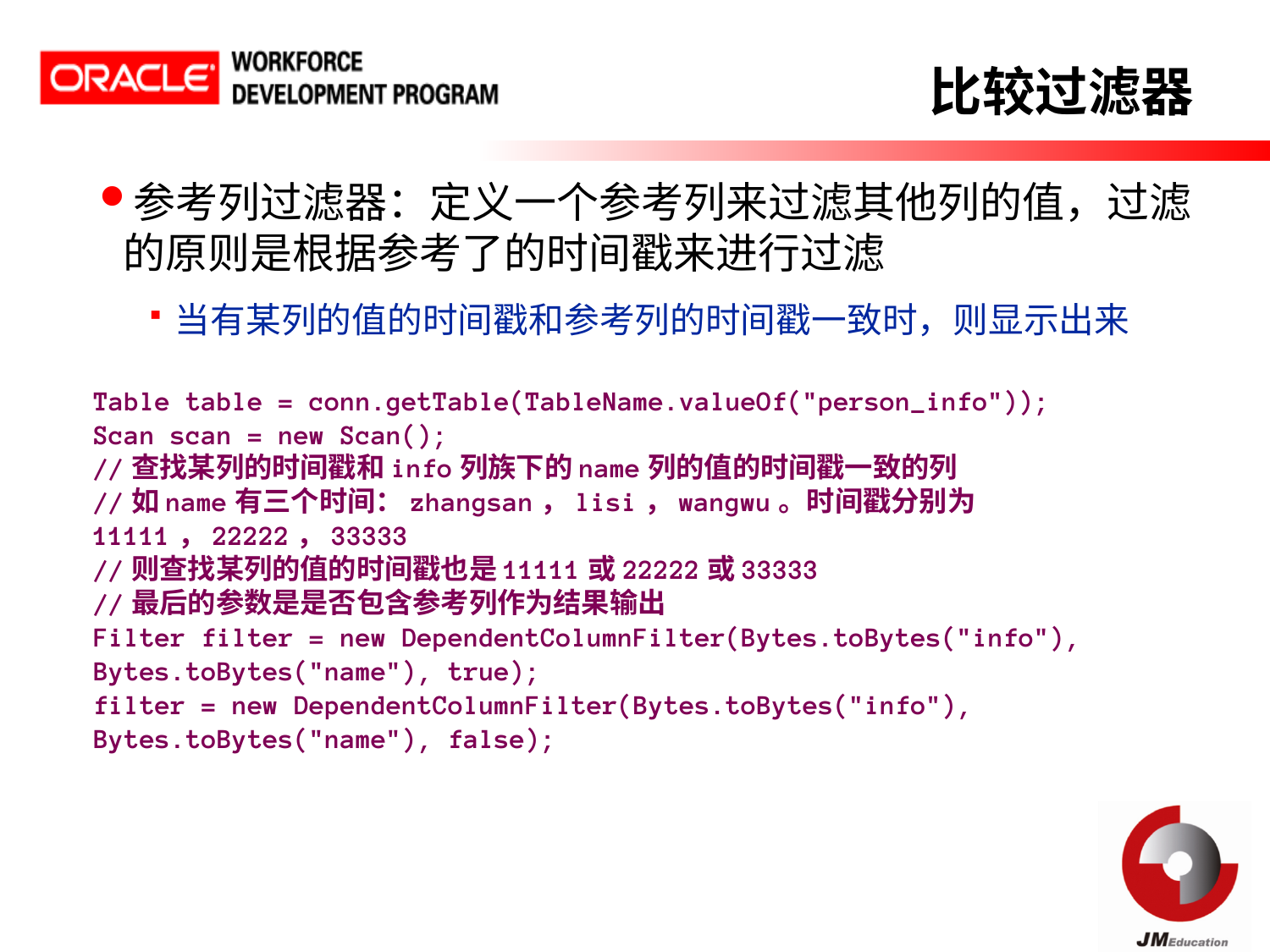

比较过滤器
参考列过滤器：定义一个参考列来过滤其他列的值，过滤的原则是根据参考了的时间戳来进行过滤
当有某列的值的时间戳和参考列的时间戳一致时，则显示出来
Table table = conn.getTable(TableName.valueOf("person_info"));
Scan scan = new Scan();
//查找某列的时间戳和info列族下的name列的值的时间戳一致的列
//如name有三个时间：zhangsan，lisi，wangwu。时间戳分别为11111，22222，33333
//则查找某列的值的时间戳也是11111或22222或33333
//最后的参数是是否包含参考列作为结果输出
Filter filter = new DependentColumnFilter(Bytes.toBytes("info"), Bytes.toBytes("name"), true);
filter = new DependentColumnFilter(Bytes.toBytes("info"), Bytes.toBytes("name"), false);